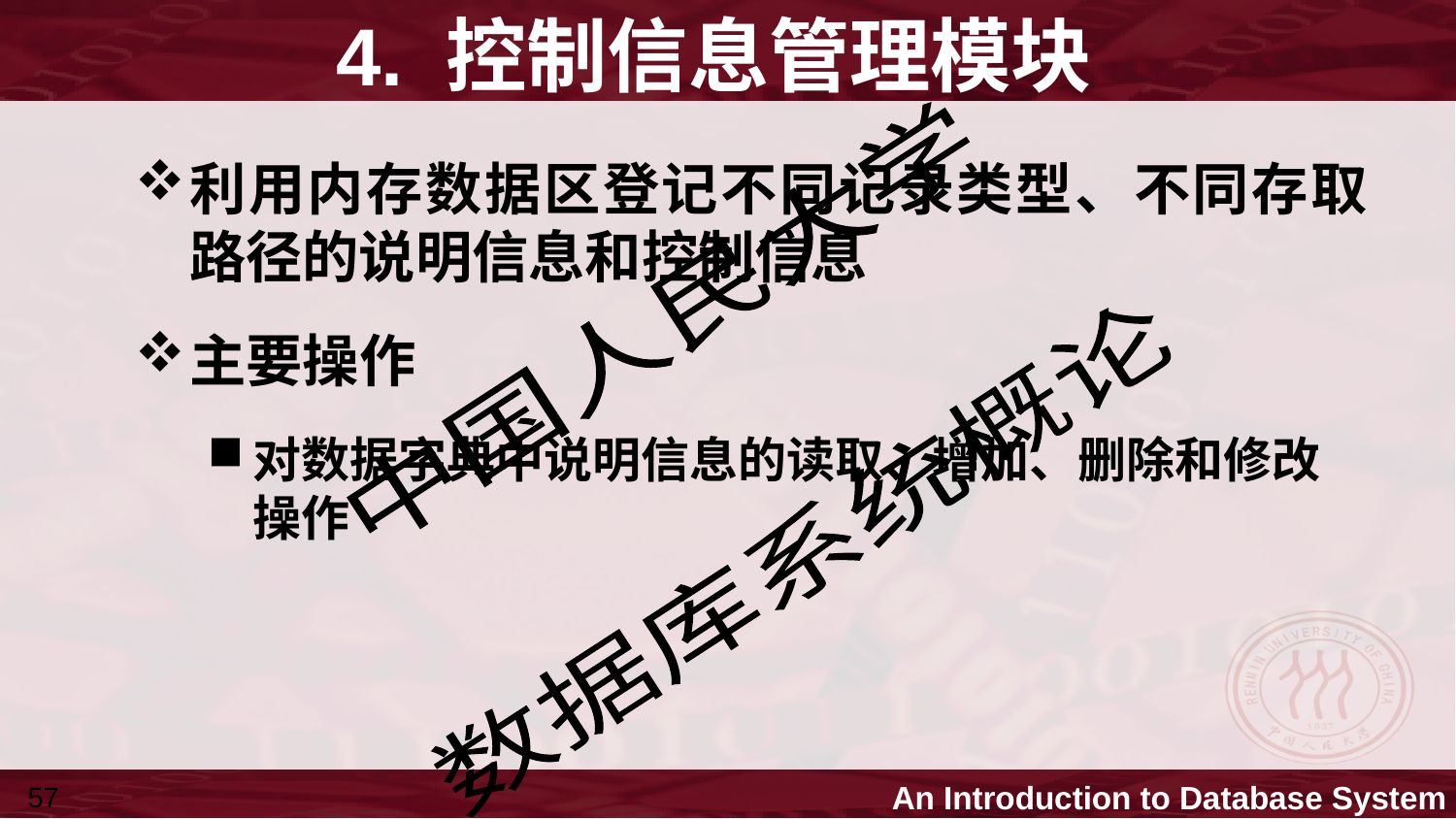

# 4. 控制信息管理模块
利用内存数据区登记不同记录类型、不同存取路径的说明信息和控制信息
主要操作
对数据字典中说明信息的读取、增加、删除和修改操作
57